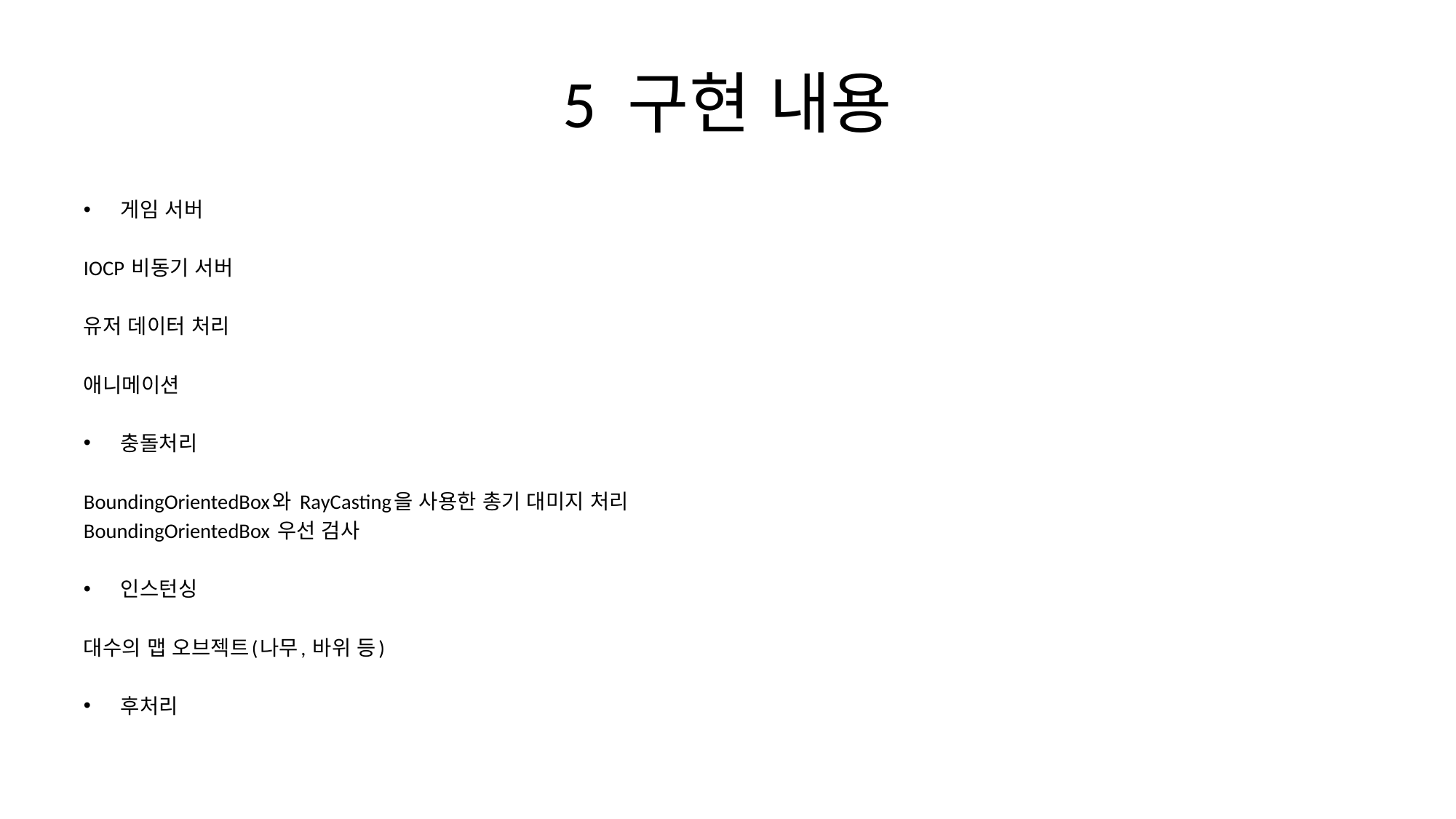

# 5 구현 내용
게임 서버

IOCP 비동기 서버

유저 데이터 처리

애니메이션

충돌처리

BoundingOrientedBox와 RayCasting을 사용한 총기 대미지 처리
BoundingOrientedBox 우선 검사

인스턴싱

대수의 맵 오브젝트(나무, 바위 등)

후처리